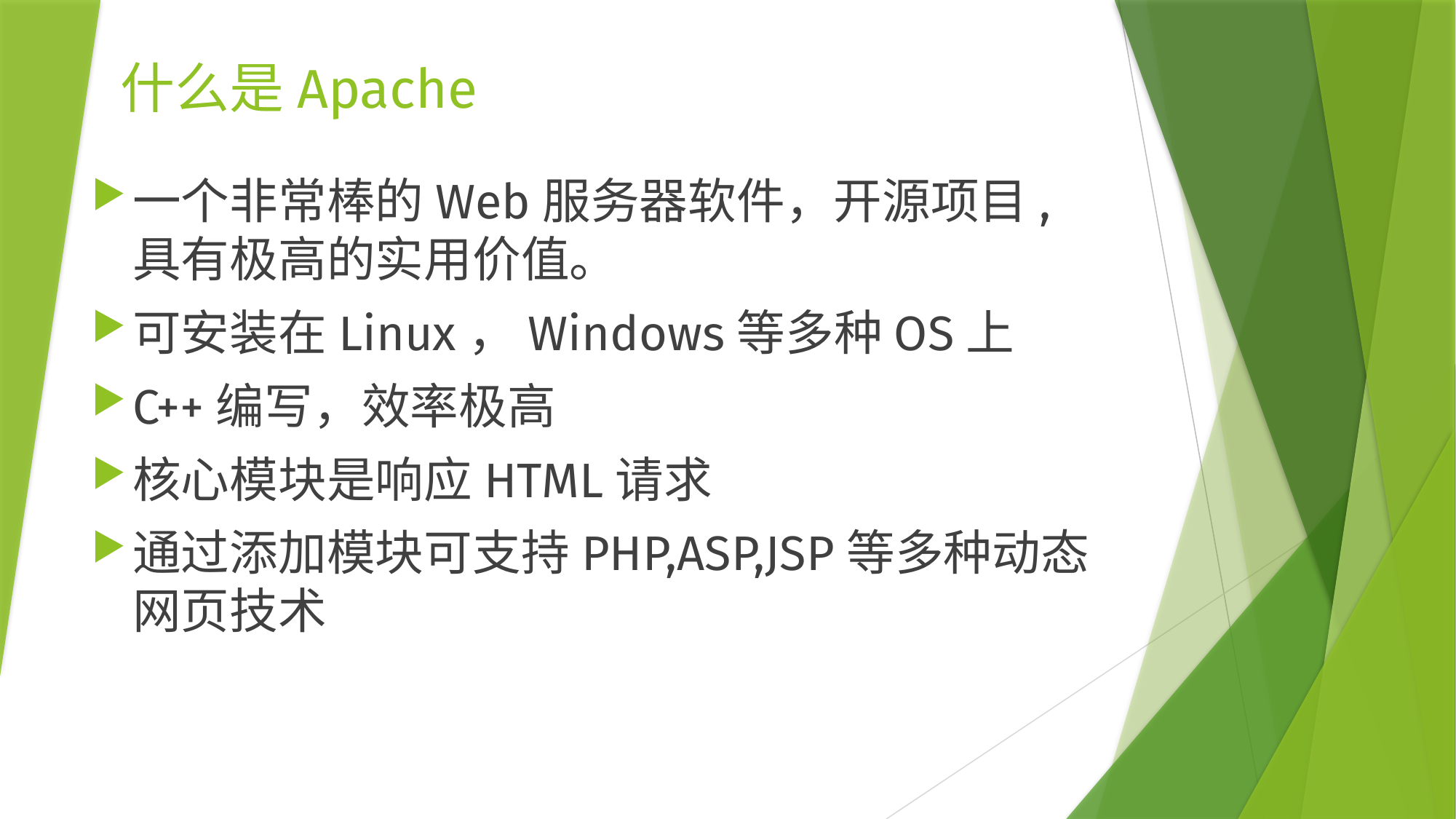

什么是Apache
一个非常棒的Web服务器软件，开源项目,具有极高的实用价值。
可安装在Linux，Windows等多种OS上
C++编写，效率极高
核心模块是响应HTML请求
通过添加模块可支持PHP,ASP,JSP等多种动态网页技术